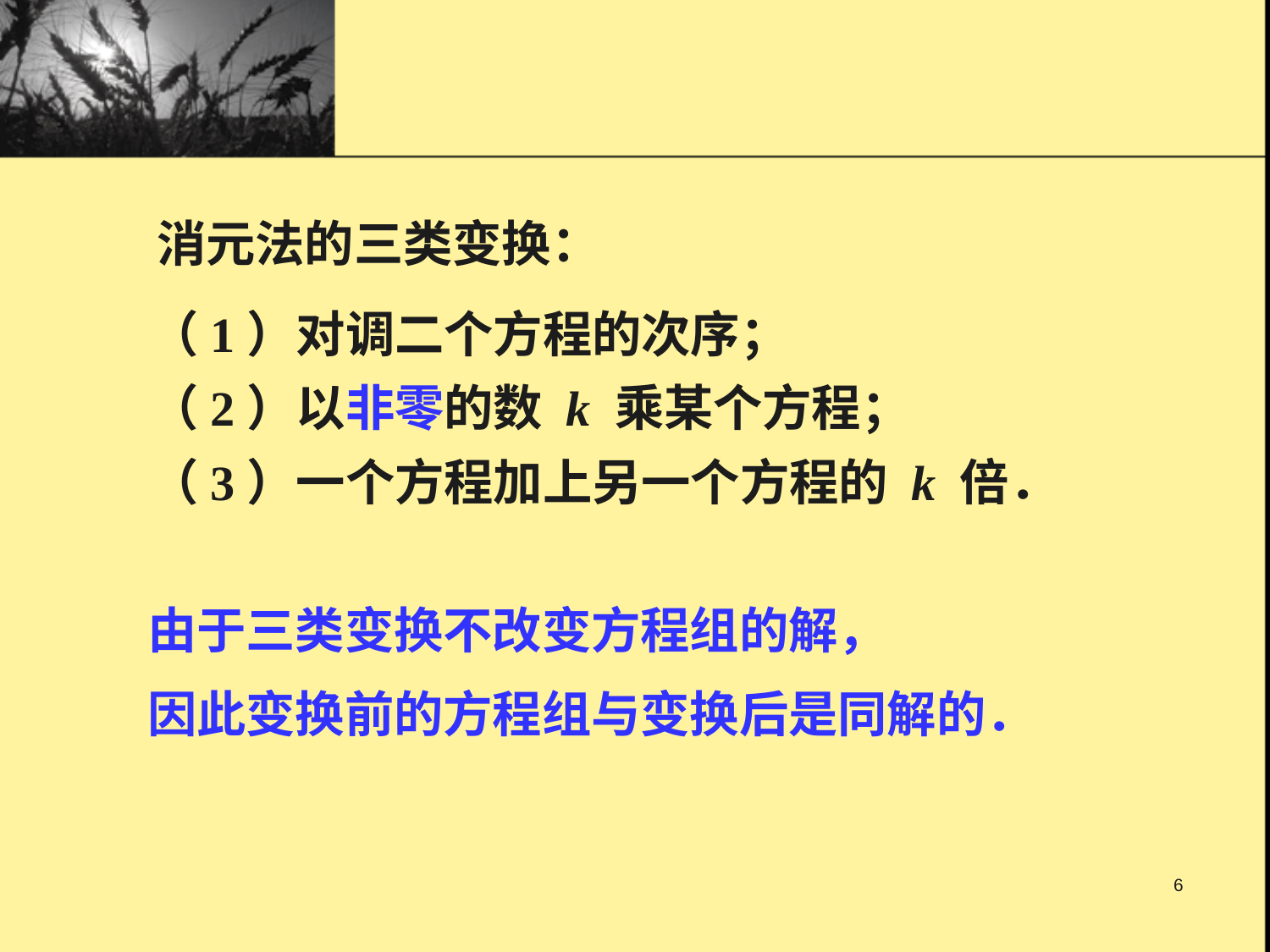

消元法的三类变换：
（1）对调二个方程的次序；
（2）以非零的数 k 乘某个方程；
（3）一个方程加上另一个方程的 k 倍．
由于三类变换不改变方程组的解，
因此变换前的方程组与变换后是同解的．
6